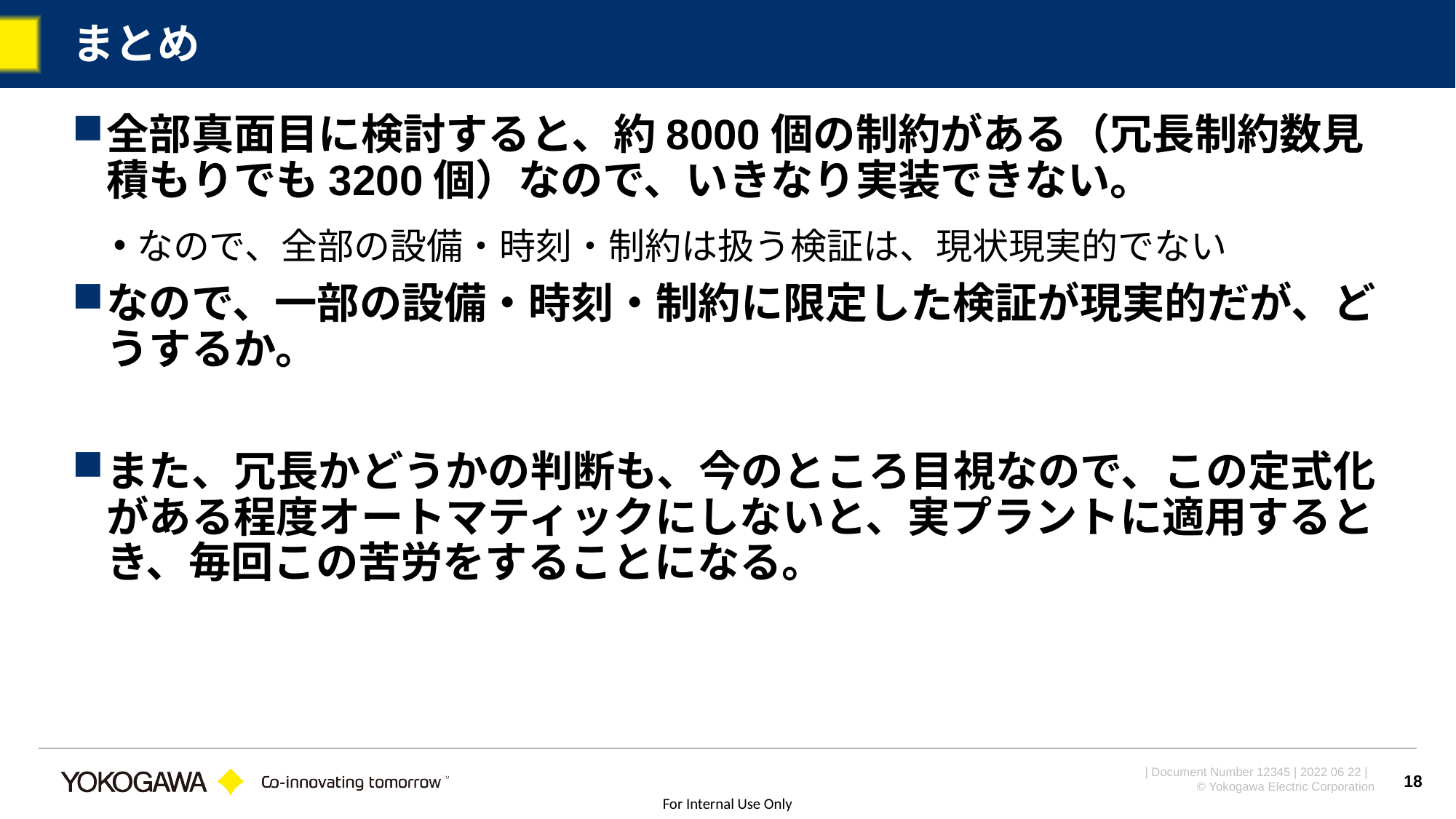

# まとめ
全部真面目に検討すると、約8000個の制約がある（冗長制約数見積もりでも3200個）なので、いきなり実装できない。
なので、全部の設備・時刻・制約は扱う検証は、現状現実的でない
なので、一部の設備・時刻・制約に限定した検証が現実的だが、どうするか。

また、冗長かどうかの判断も、今のところ目視なので、この定式化がある程度オートマティックにしないと、実プラントに適用するとき、毎回この苦労をすることになる。
18